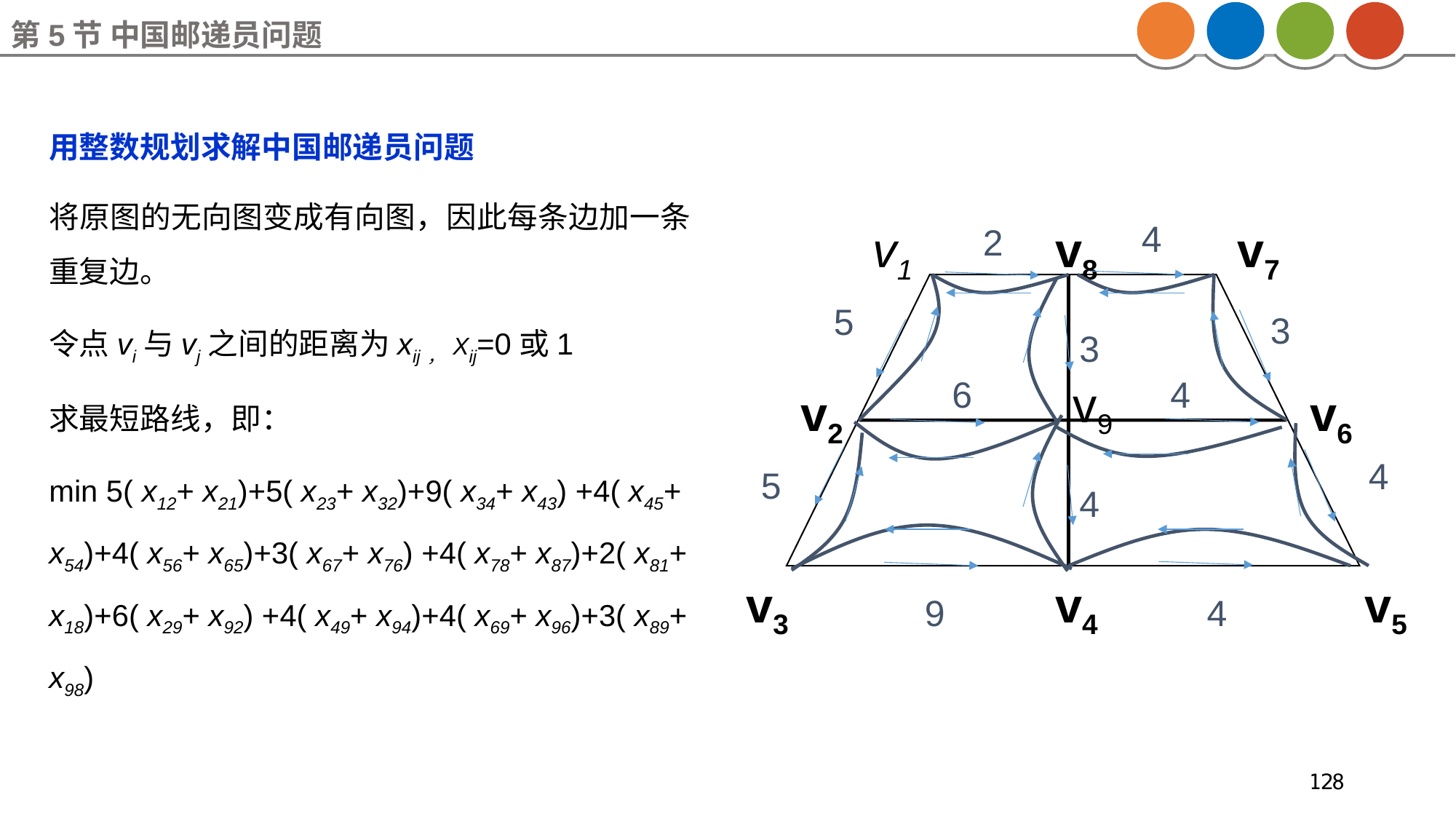

第5节 中国邮递员问题
用整数规划求解中国邮递员问题
将原图的无向图变成有向图，因此每条边加一条重复边。
令点vi与vj之间的距离为xij，Xij=0或1
求最短路线，即：
min 5( x12+ x21)+5( x23+ x32)+9( x34+ x43) +4( x45+ x54)+4( x56+ x65)+3( x67+ x76) +4( x78+ x87)+2( x81+ x18)+6( x29+ x92) +4( x49+ x94)+4( x69+ x96)+3( x89+ x98)

4
v1
v8
v7
2

5
3
3
6
v9
4
v2
v6

4
5
4

v3
v4
v5
9
4

128